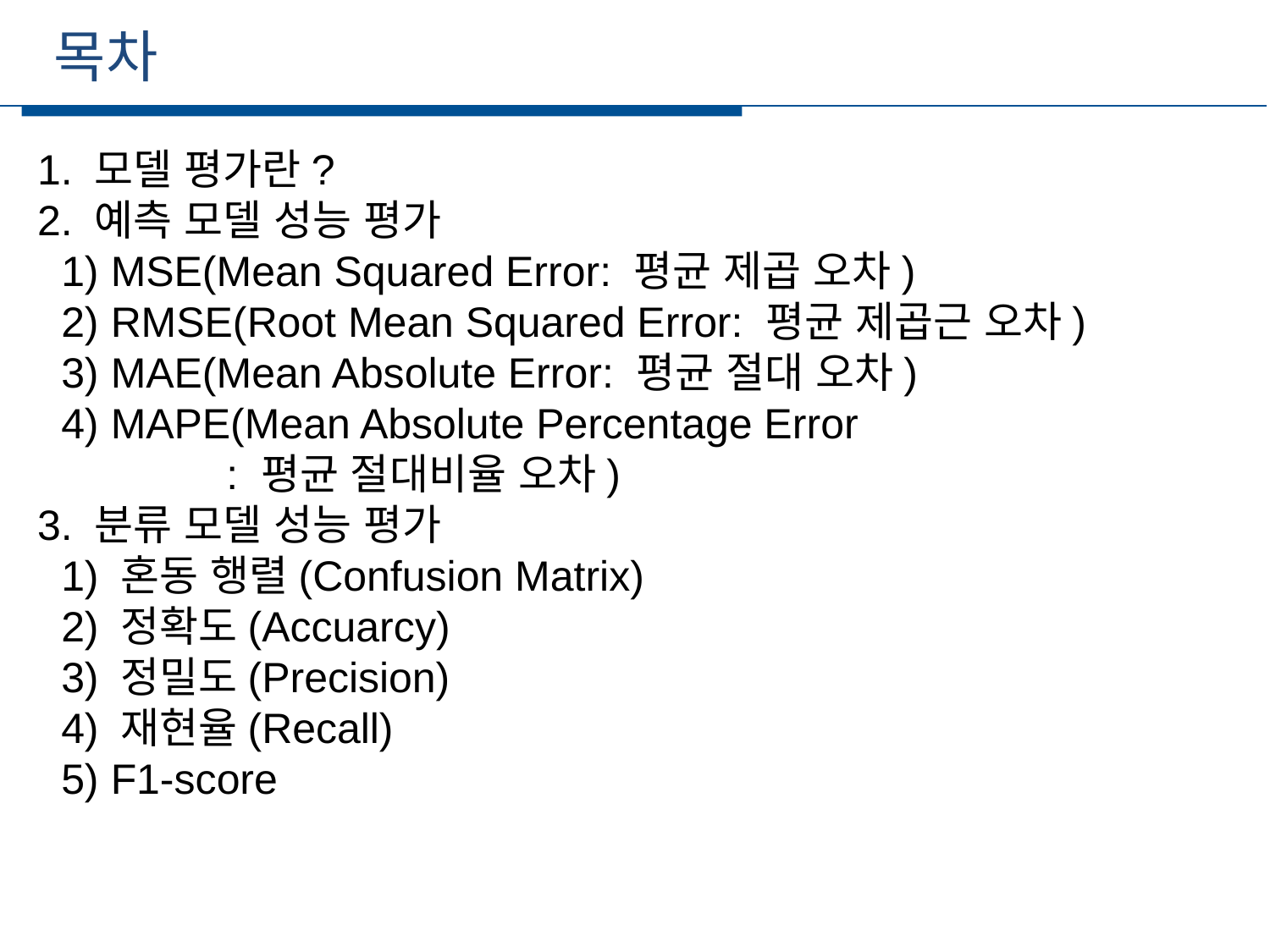

목차
세부일정

1. 모델 평가란?
2. 예측 모델 성능 평가
  1) MSE(Mean Squared Error: 평균 제곱 오차)
  2) RMSE(Root Mean Squared Error: 평균 제곱근 오차)
  3) MAE(Mean Absolute Error: 평균 절대 오차)
  4) MAPE(Mean Absolute Percentage Error
                : 평균 절대비율 오차)
3. 분류 모델 성능 평가
  1) 혼동 행렬(Confusion Matrix)
  2) 정확도(Accuarcy)
  3) 정밀도(Precision)
  4) 재현율(Recall)
  5) F1-score